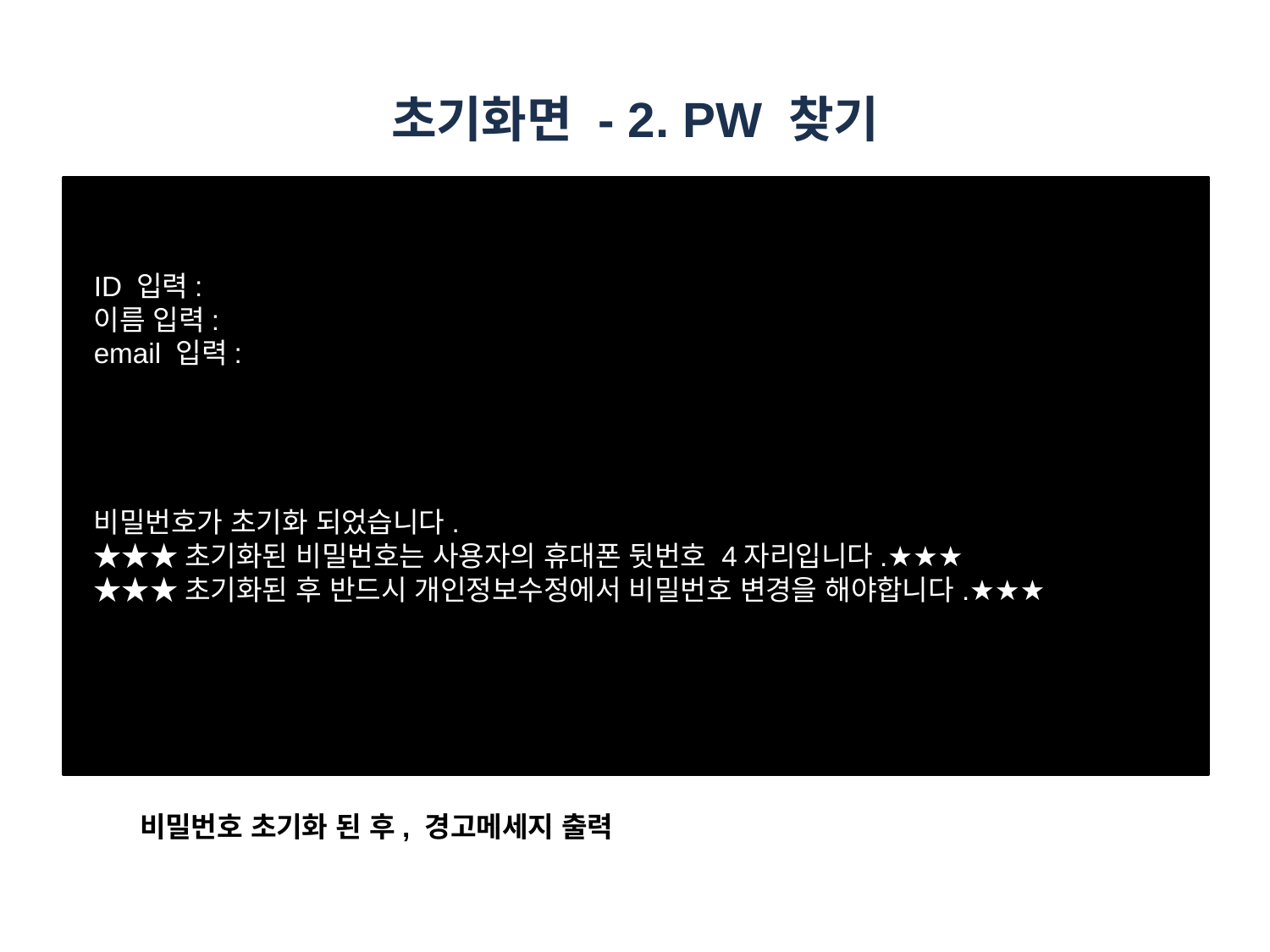

# 초기화면 - 2. PW 찾기

ID 입력:
이름 입력:
email 입력:

비밀번호가 초기화 되었습니다.
★★★초기화된 비밀번호는 사용자의 휴대폰 뒷번호 4자리입니다.★★★
★★★초기화된 후 반드시 개인정보수정에서 비밀번호 변경을 해야합니다.★★★

비밀번호 초기화 된 후, 경고메세지 출력